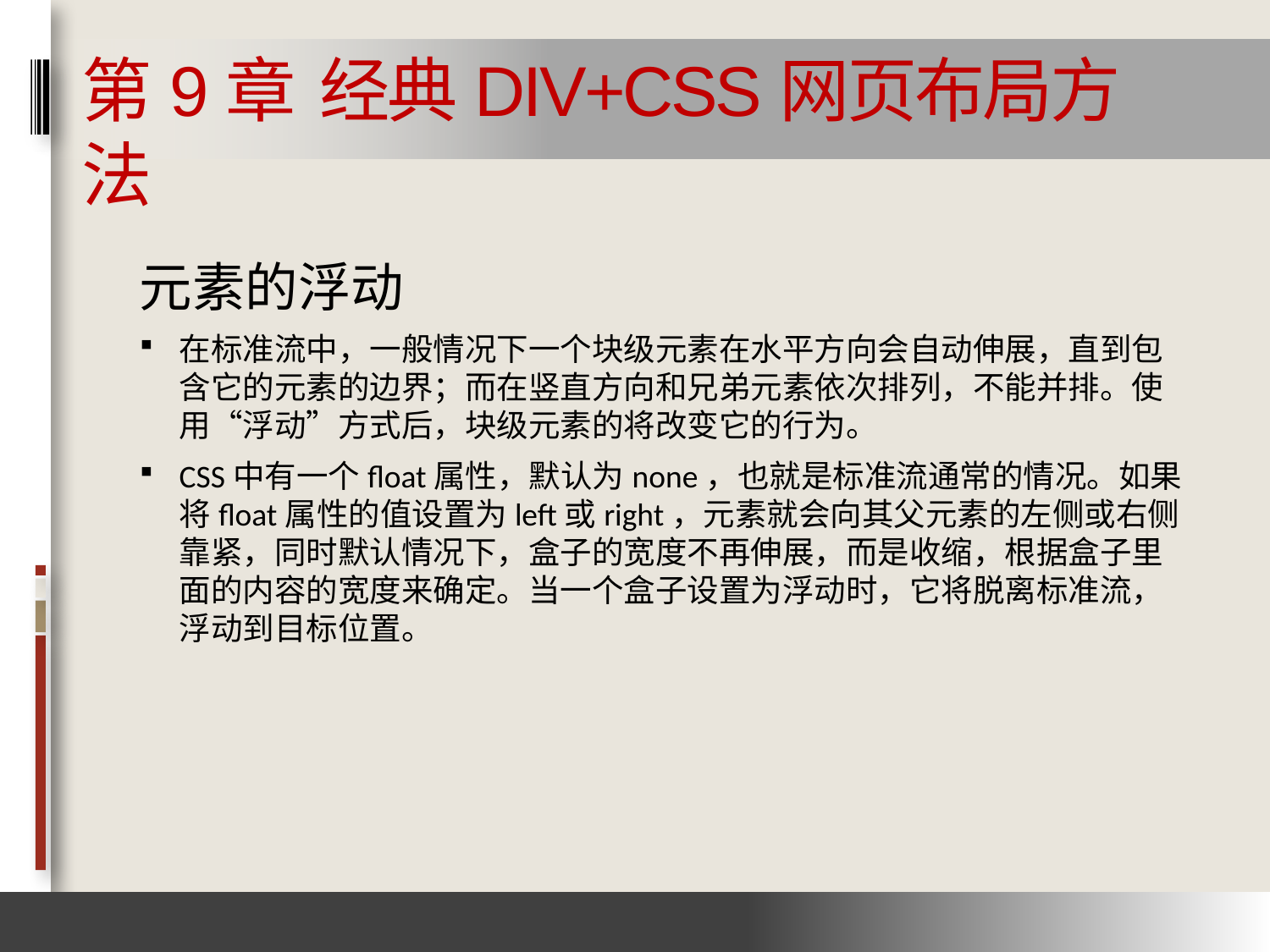

# 第9章  经典DIV+CSS网页布局方法
元素的浮动
在标准流中，一般情况下一个块级元素在水平方向会自动伸展，直到包含它的元素的边界；而在竖直方向和兄弟元素依次排列，不能并排。使用“浮动”方式后，块级元素的将改变它的行为。
CSS中有一个float属性，默认为none，也就是标准流通常的情况。如果将float属性的值设置为left或right，元素就会向其父元素的左侧或右侧靠紧，同时默认情况下，盒子的宽度不再伸展，而是收缩，根据盒子里面的内容的宽度来确定。当一个盒子设置为浮动时，它将脱离标准流，浮动到目标位置。